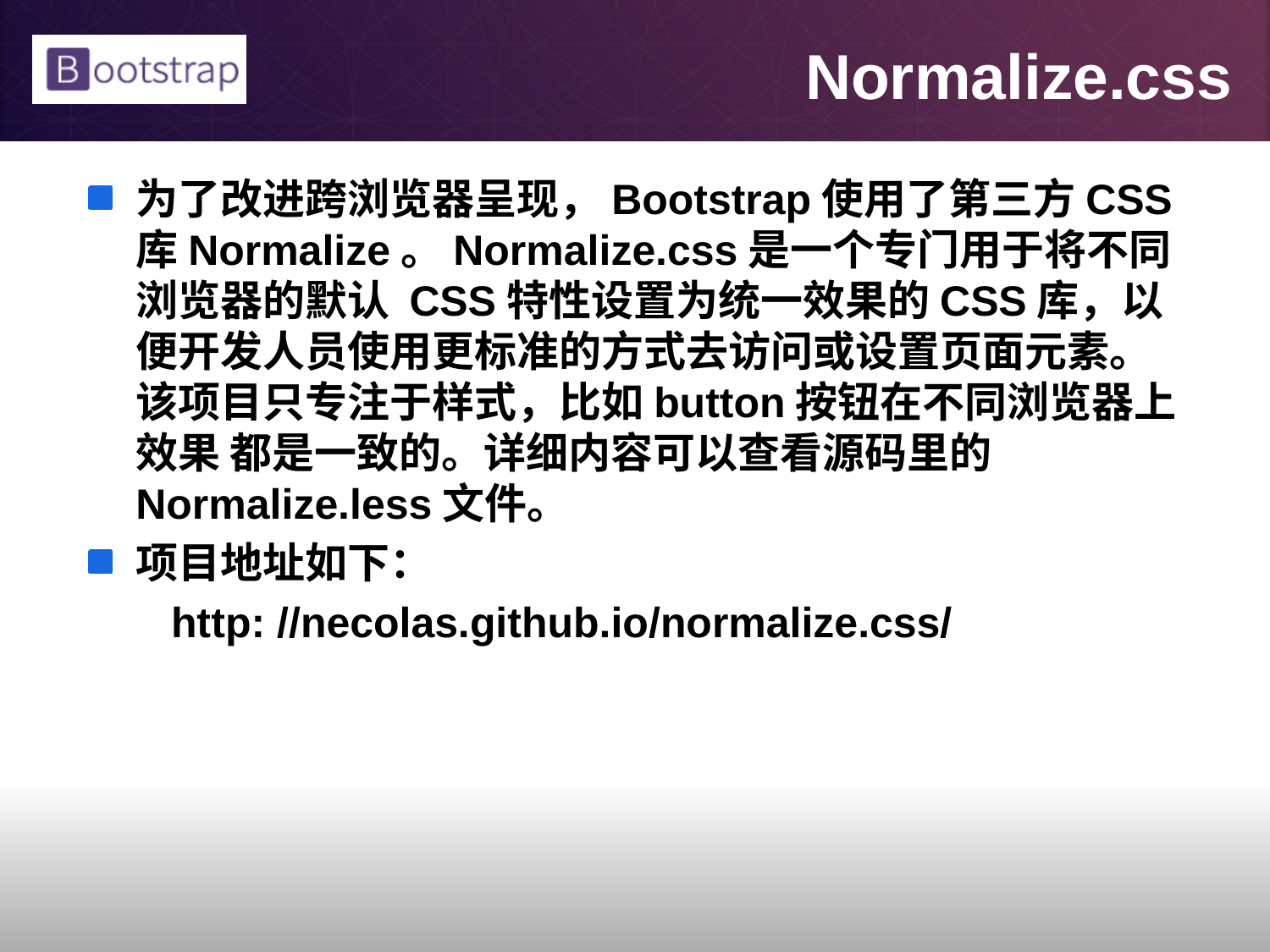

# Normalize.css
为了改进跨浏览器呈现，Bootstrap使用了第三方CSS库Normalize。Normalize.css是一个专门用于将不同浏览器的默认 CSS特性设置为统一效果的CSS库，以便开发人员使用更标准的方式去访问或设置页面元素。该项目只专注于样式，比如button按钮在不同浏览器上效果 都是一致的。详细内容可以查看源码里的Normalize.less文件。
项目地址如下：
       http: //necolas.github.io/normalize.css/